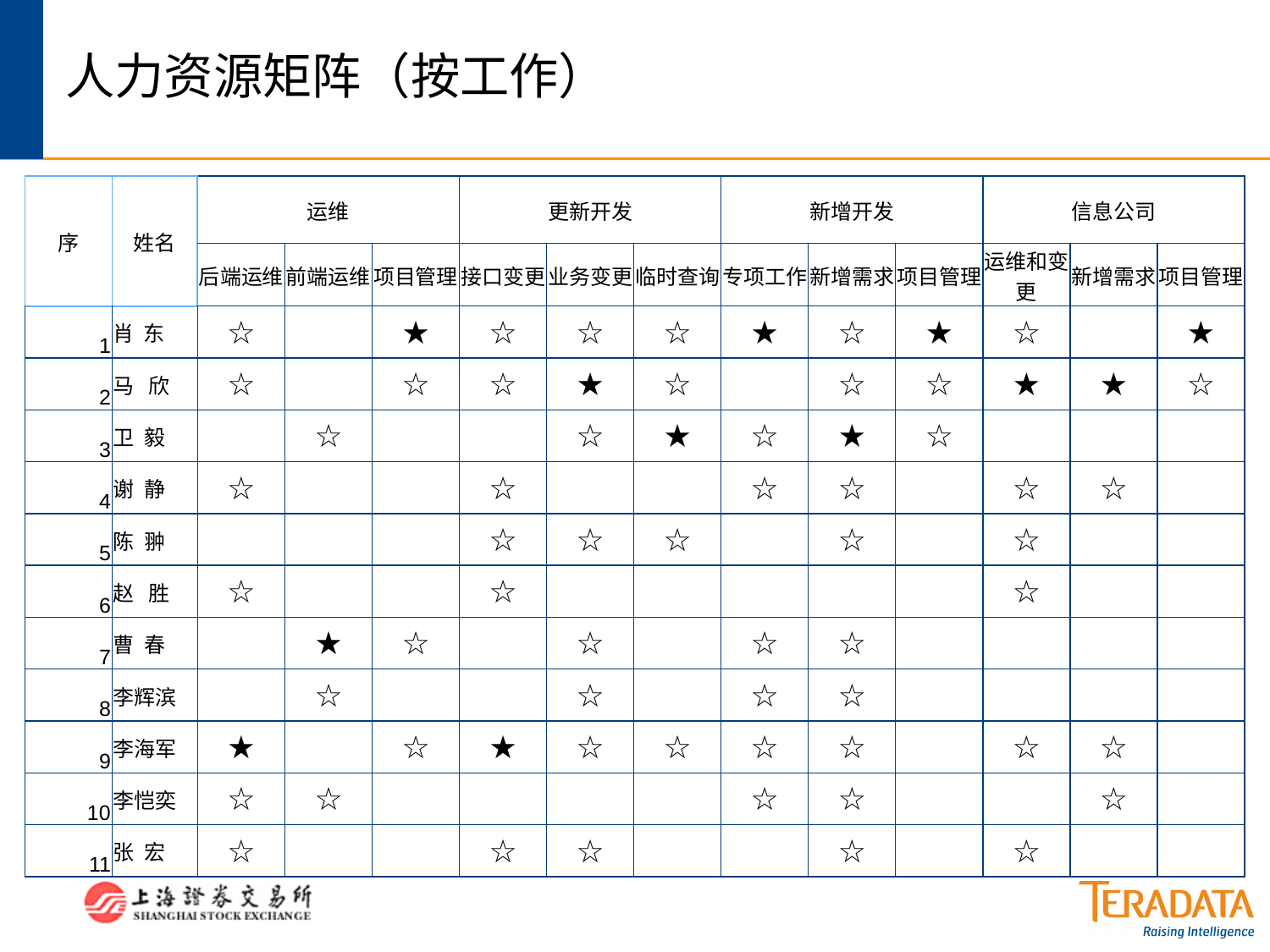

# 人力资源矩阵（按工作）
| 序 | 姓名 | 运维 |  |  | 更新开发 |  |  | 新增开发 |  |  | 信息公司 |  |  |
| --- | --- | --- | --- | --- | --- | --- | --- | --- | --- | --- | --- | --- | --- |
|  |  | 后端运维 | 前端运维 | 项目管理 | 接口变更 | 业务变更 | 临时查询 | 专项工作 | 新增需求 | 项目管理 | 运维和变更 | 新增需求 | 项目管理 |
| 1 | 肖 东 | ☆ |  | ★ | ☆ | ☆ | ☆ | ★ | ☆ | ★ | ☆ |  | ★ |
| 2 | 马 欣 | ☆ |  | ☆ | ☆ | ★ | ☆ |  | ☆ | ☆ | ★ | ★ | ☆ |
| 3 | 卫 毅 |  | ☆ |  |  | ☆ | ★ | ☆ | ★ | ☆ |  |  |  |
| 4 | 谢 静 | ☆ |  |  | ☆ |  |  | ☆ | ☆ |  | ☆ | ☆ |  |
| 5 | 陈 翀 |  |  |  | ☆ | ☆ | ☆ |  | ☆ |  | ☆ |  |  |
| 6 | 赵 胜 | ☆ |  |  | ☆ |  |  |  |  |  | ☆ |  |  |
| 7 | 曹 春 |  | ★ | ☆ |  | ☆ |  | ☆ | ☆ |  |  |  |  |
| 8 | 李辉滨 |  | ☆ |  |  | ☆ |  | ☆ | ☆ |  |  |  |  |
| 9 | 李海军 | ★ |  | ☆ | ★ | ☆ | ☆ | ☆ | ☆ |  | ☆ | ☆ |  |
| 10 | 李恺奕 | ☆ | ☆ |  |  |  |  | ☆ | ☆ |  |  | ☆ |  |
| 11 | 张 宏 | ☆ |  |  | ☆ | ☆ |  |  | ☆ |  | ☆ |  |  |